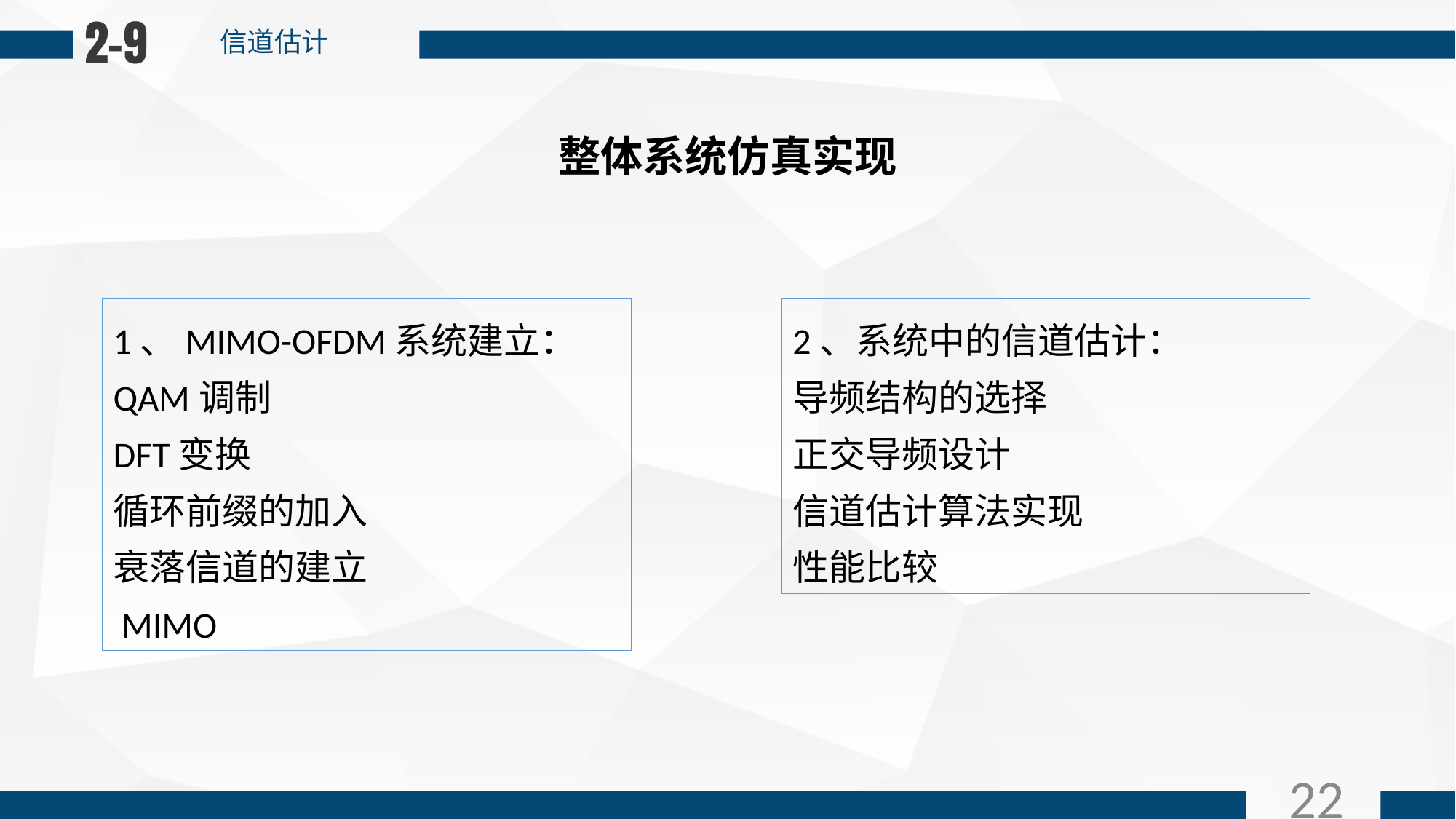

2-9
信道估计

整体系统仿真实现
1、MIMO-OFDM系统建立：
QAM调制
DFT变换
循环前缀的加入
衰落信道的建立
 MIMO
2、系统中的信道估计：
导频结构的选择
正交导频设计
信道估计算法实现
性能比较
22